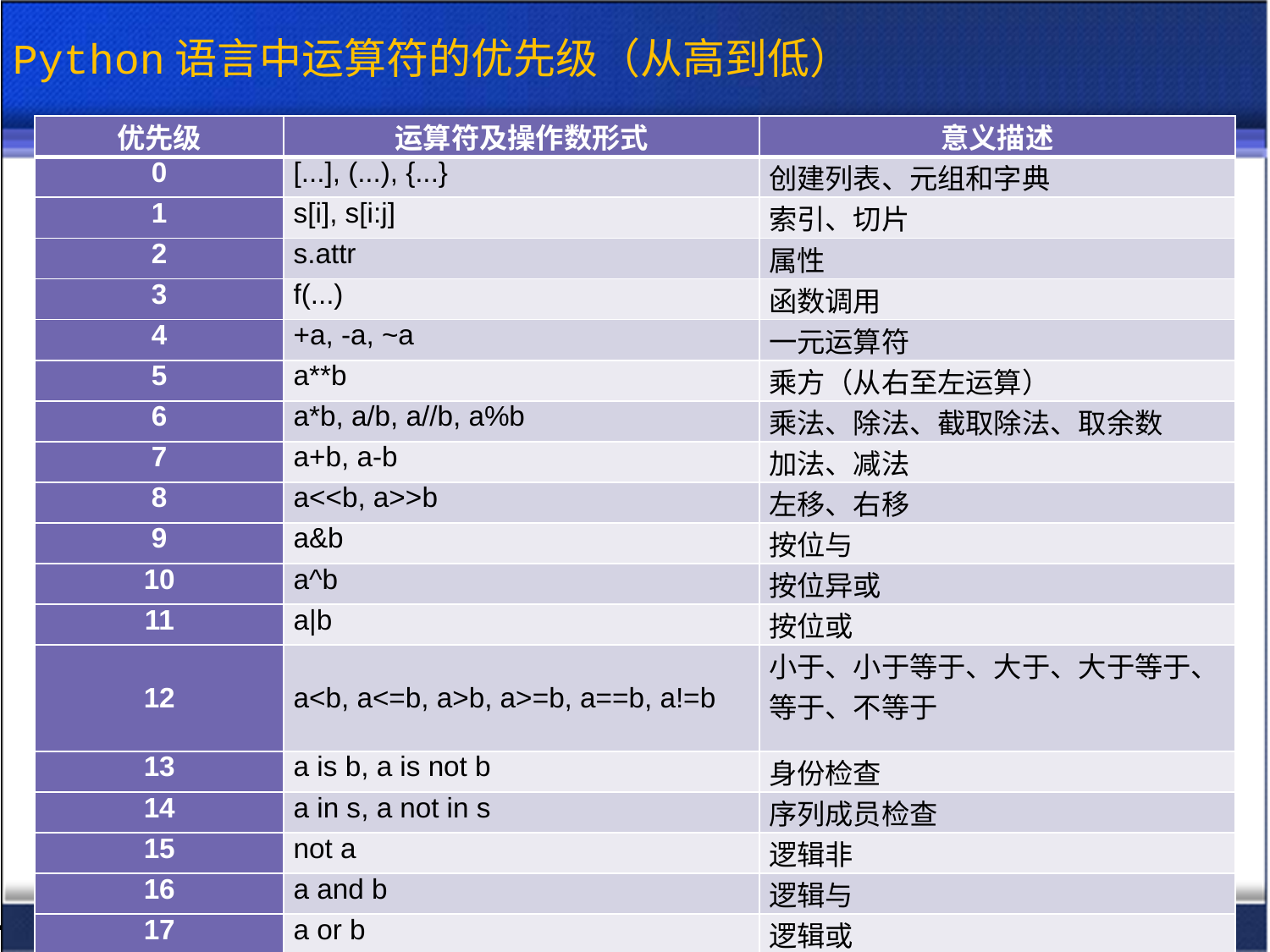

Python语言中运算符的优先级（从高到低）
| 优先级 | 运算符及操作数形式 | 意义描述 |
| --- | --- | --- |
| 0 | [...], (...), {...} | 创建列表、元组和字典 |
| 1 | s[i], s[i:j] | 索引、切片 |
| 2 | s.attr | 属性 |
| 3 | f(...) | 函数调用 |
| 4 | +a, -a, ~a | 一元运算符 |
| 5 | a\*\*b | 乘方（从右至左运算） |
| 6 | a\*b, a/b, a//b, a%b | 乘法、除法、截取除法、取余数 |
| 7 | a+b, a-b | 加法、减法 |
| 8 | a<<b, a>>b | 左移、右移 |
| 9 | a&b | 按位与 |
| 10 | a^b | 按位异或 |
| 11 | a|b | 按位或 |
| 12 | a<b, a<=b, a>b, a>=b, a==b, a!=b | 小于、小于等于、大于、大于等于、 等于、不等于 |
| 13 | a is b, a is not b | 身份检查 |
| 14 | a in s, a not in s | 序列成员检查 |
| 15 | not a | 逻辑非 |
| 16 | a and b | 逻辑与 |
| 17 | a or b | 逻辑或 |
| 18 | a if b else c | 条件表达式运算符 |